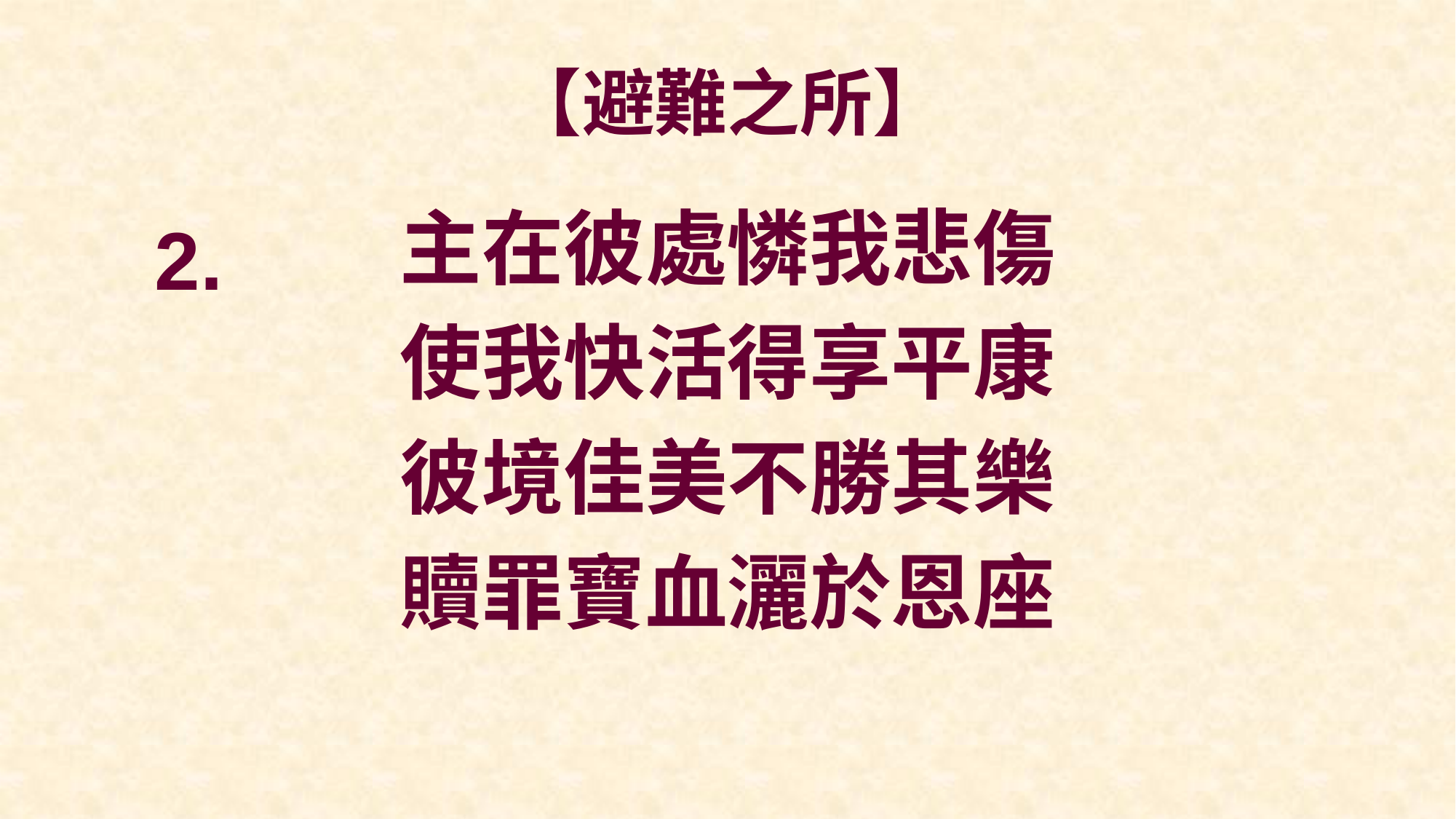

# 【避難之所】
主在彼處憐我悲傷
使我快活得享平康
彼境佳美不勝其樂
贖罪寶血灑於恩座
2.